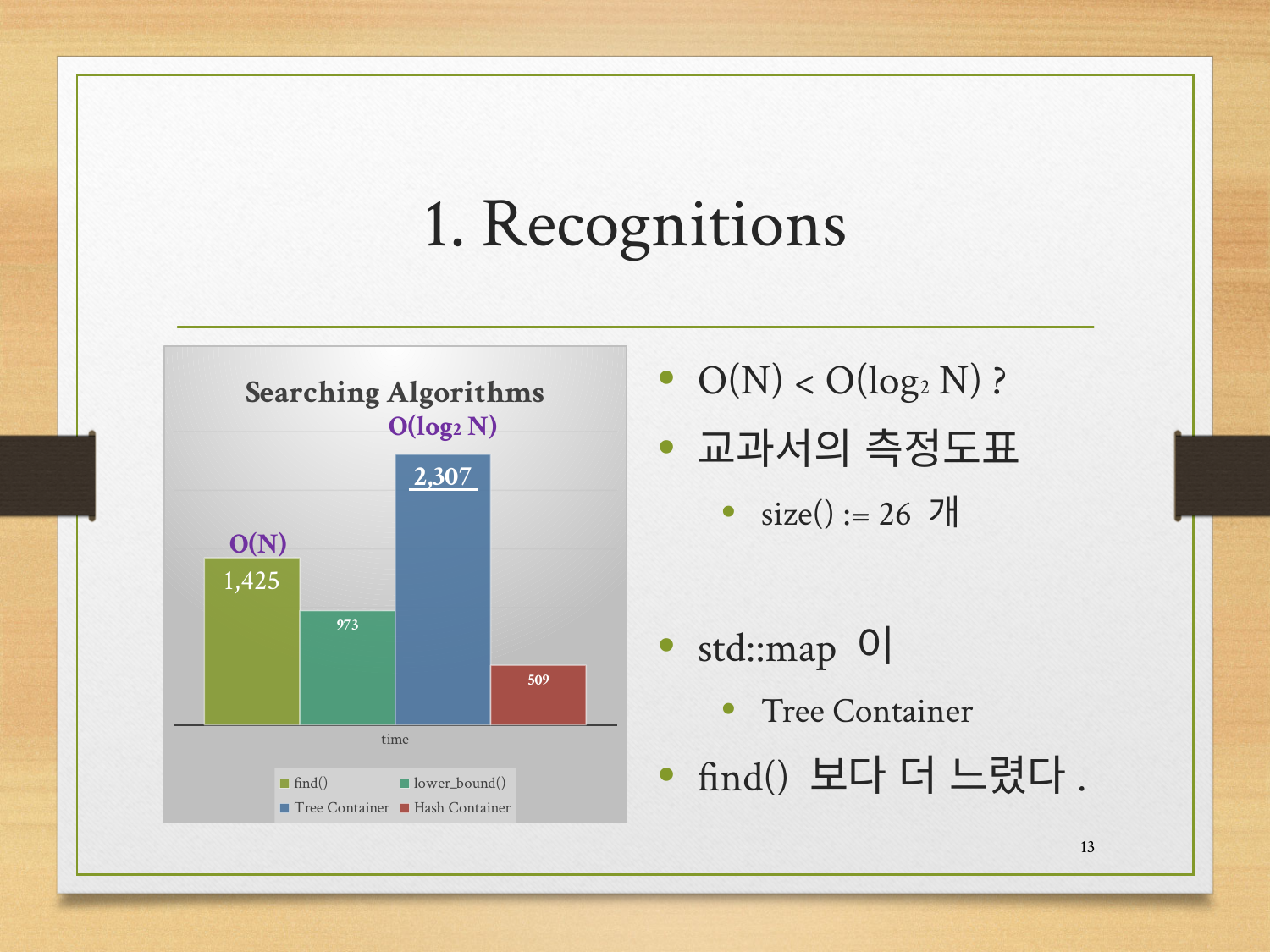

# 1. Recognitions
O(N) < O(log2 N) ?
교과서의 측정도표
size() := 26 개

std::map 이
Tree Container
find() 보다 더 느렸다.

### Chart: Searching Algorithms

| Category | find() | lower_bound() | Tree Container | Hash Container |
|---|---|---|---|---|
| time | 1425.0 | 973.0 | 2307.0 | 509.0 |
O(log2 N)
O(N)
13